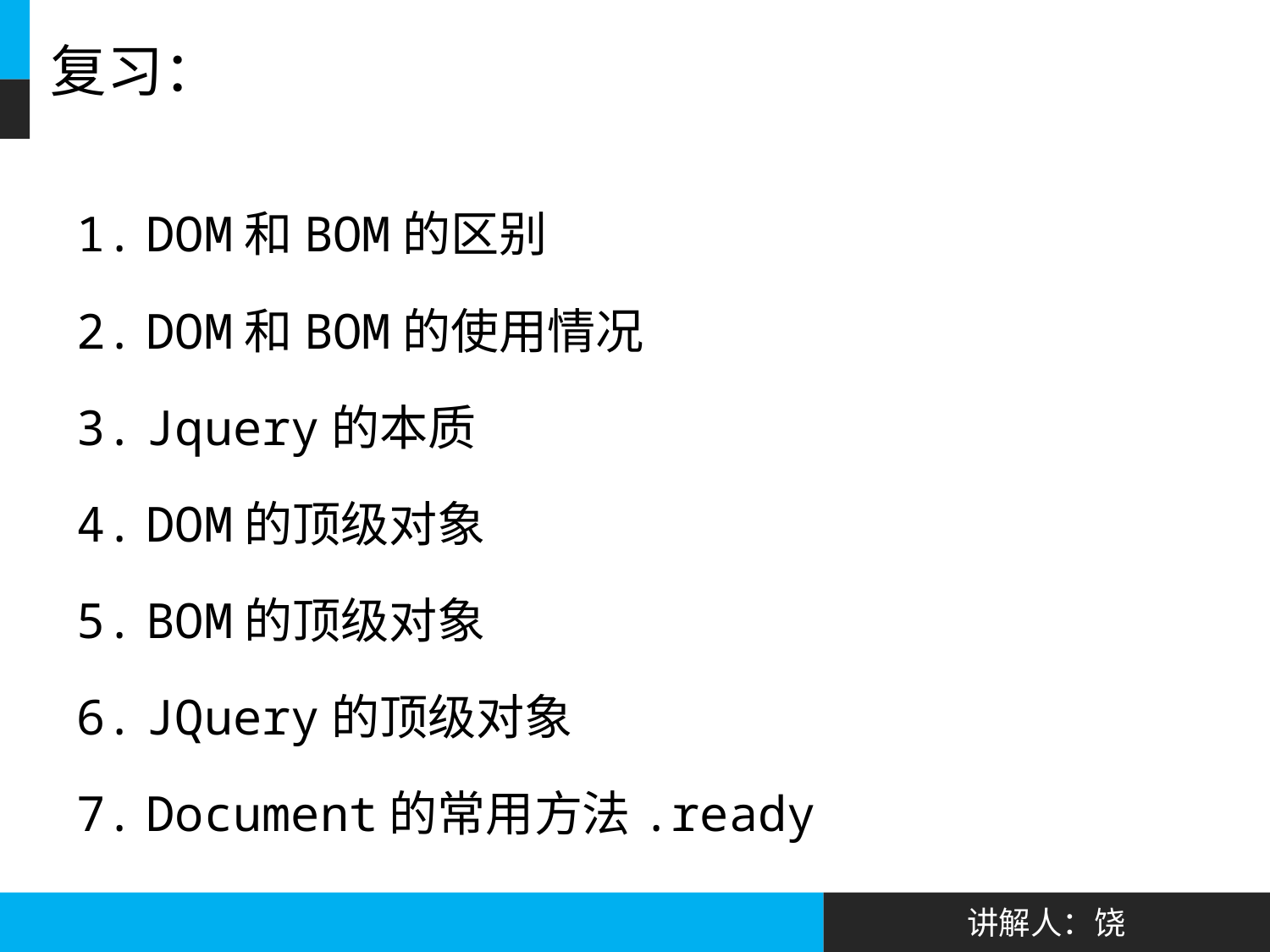

# 复习：
DOM和BOM的区别
DOM和BOM的使用情况
Jquery的本质
DOM的顶级对象
BOM的顶级对象
JQuery的顶级对象
Document的常用方法.ready